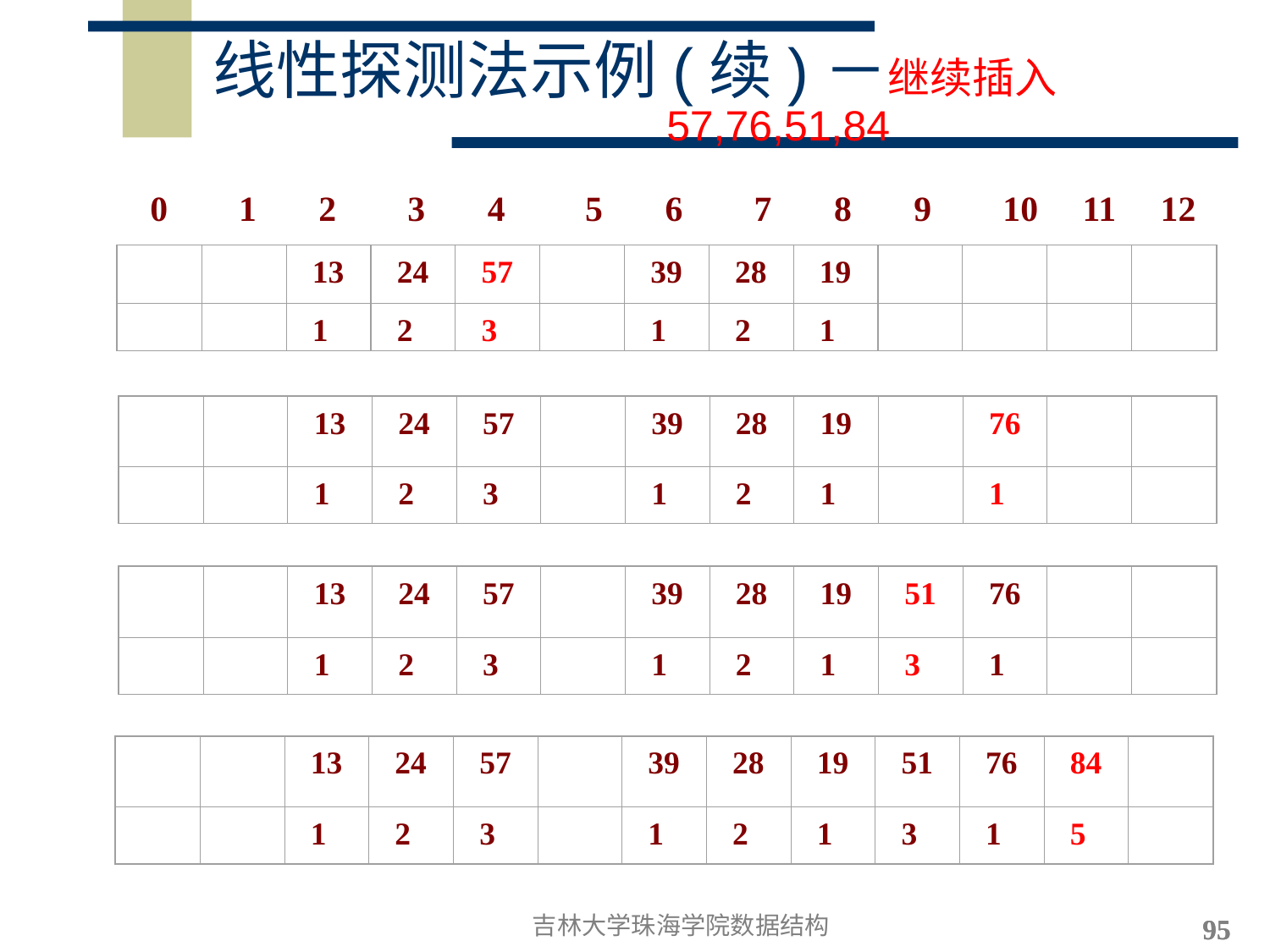

# 线性探测法示例(续)－继续插入 57,76,51,84
0        1       2        3       4         5       6        7       8       9        10     11     12

13

24

57

39

28

19

1

2

3

1

2

1

13

24

57

39

28

19

76

1

2

3

1

2

1

1

13

24

57

39

28

19

51

76

1

2

3

1

2

1

3

1

13

24

57

39

28

19

51

76

84

1

2

3

1

2

1

3

1

5

吉林大学珠海学院数据结构